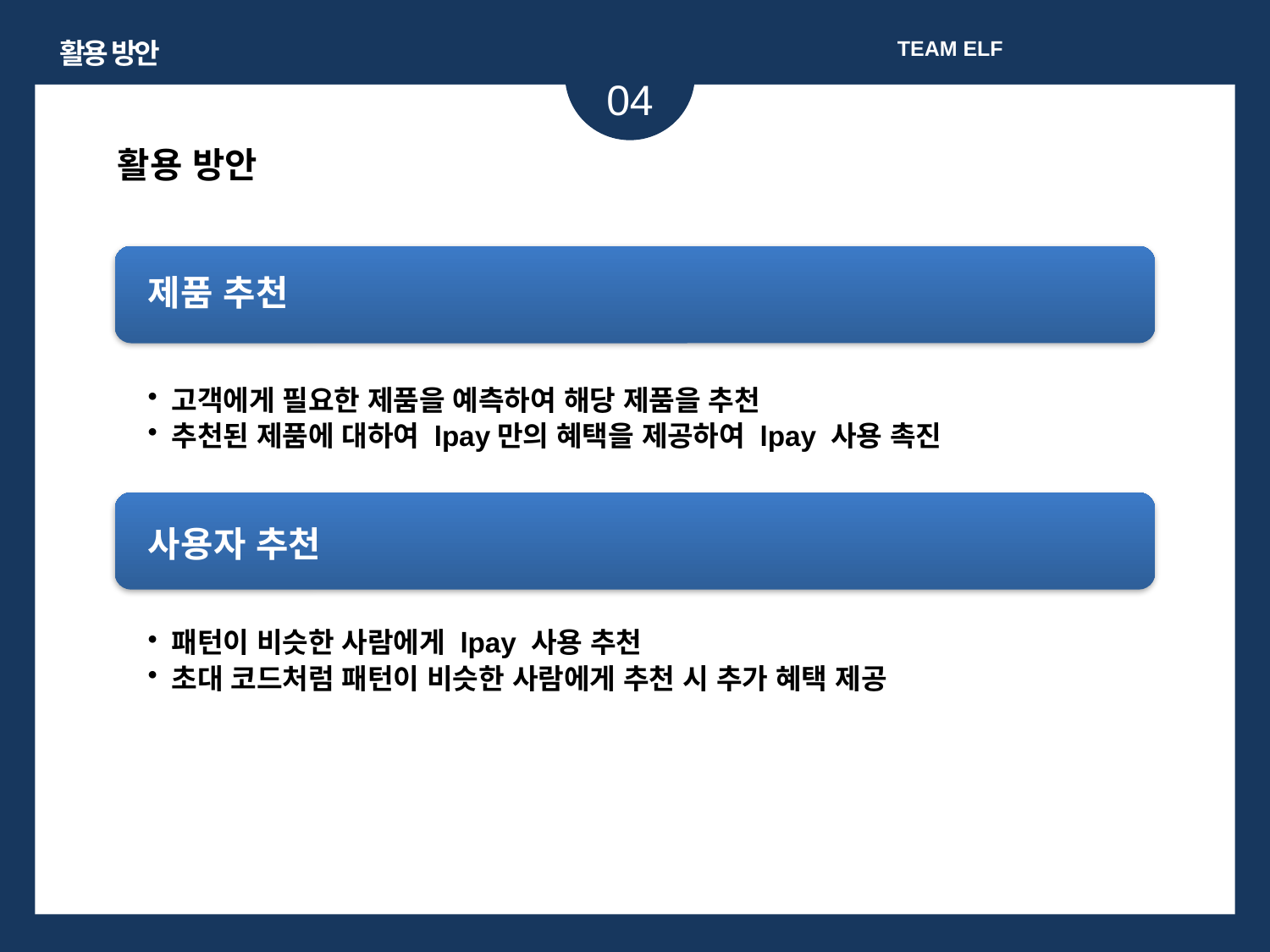

활용 방안
TEAM ELF
04

활용 방안

 제품 추천

고객에게 필요한 제품을 예측하여 해당 제품을 추천
추천된 제품에 대하여 lpay만의 혜택을 제공하여 lpay 사용 촉진

 사용자 추천

패턴이 비슷한 사람에게 lpay 사용 추천
초대 코드처럼 패턴이 비슷한 사람에게 추천 시 추가 혜택 제공